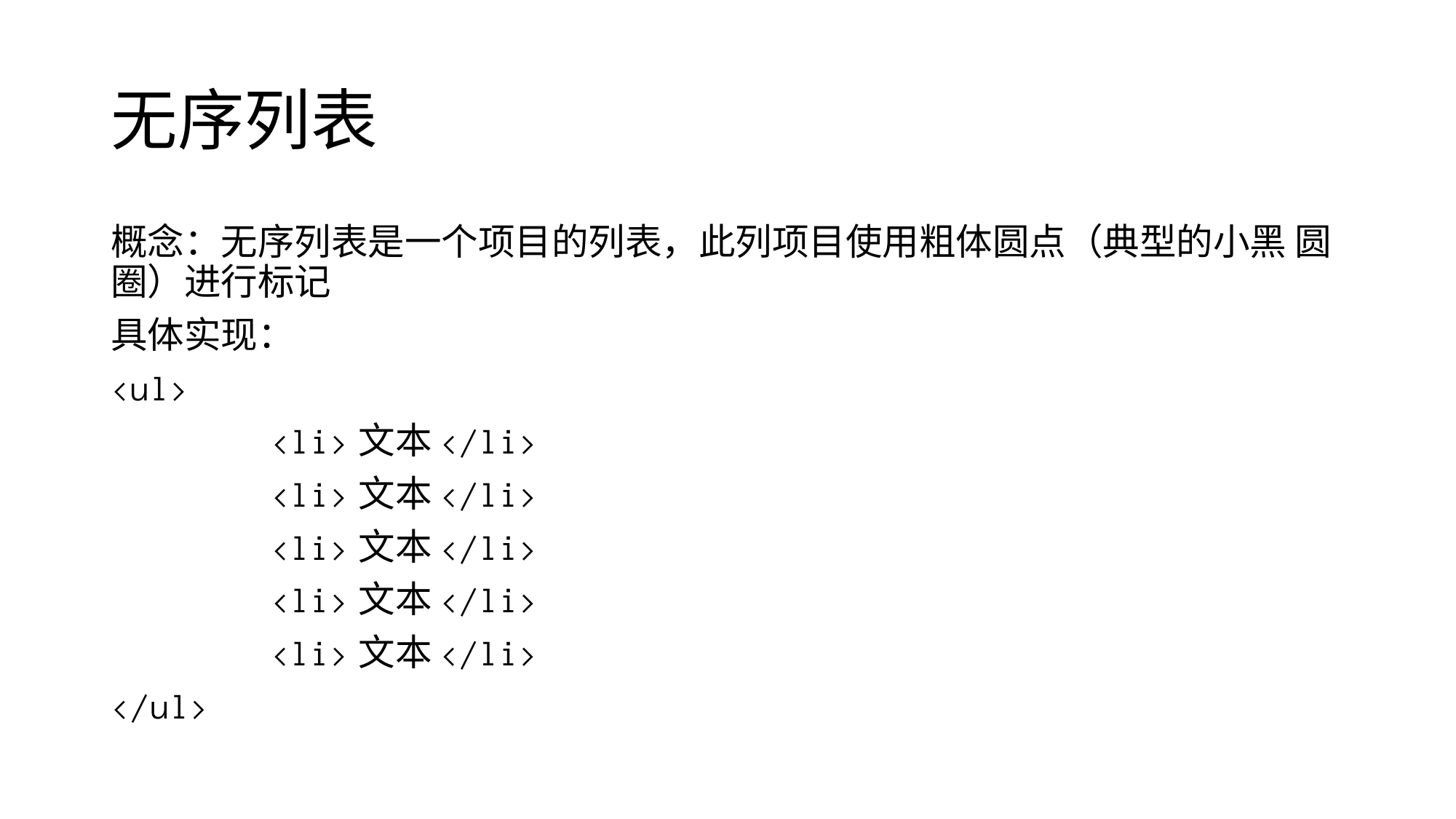

# 无序列表
概念：无序列表是一个项目的列表，此列项目使用粗体圆点（典型的小黑 圆圈）进行标记
具体实现：
<ul>
        <li>文本</li>
        <li>文本</li>
        <li>文本</li>
        <li>文本</li>
        <li>文本</li>
</ul>